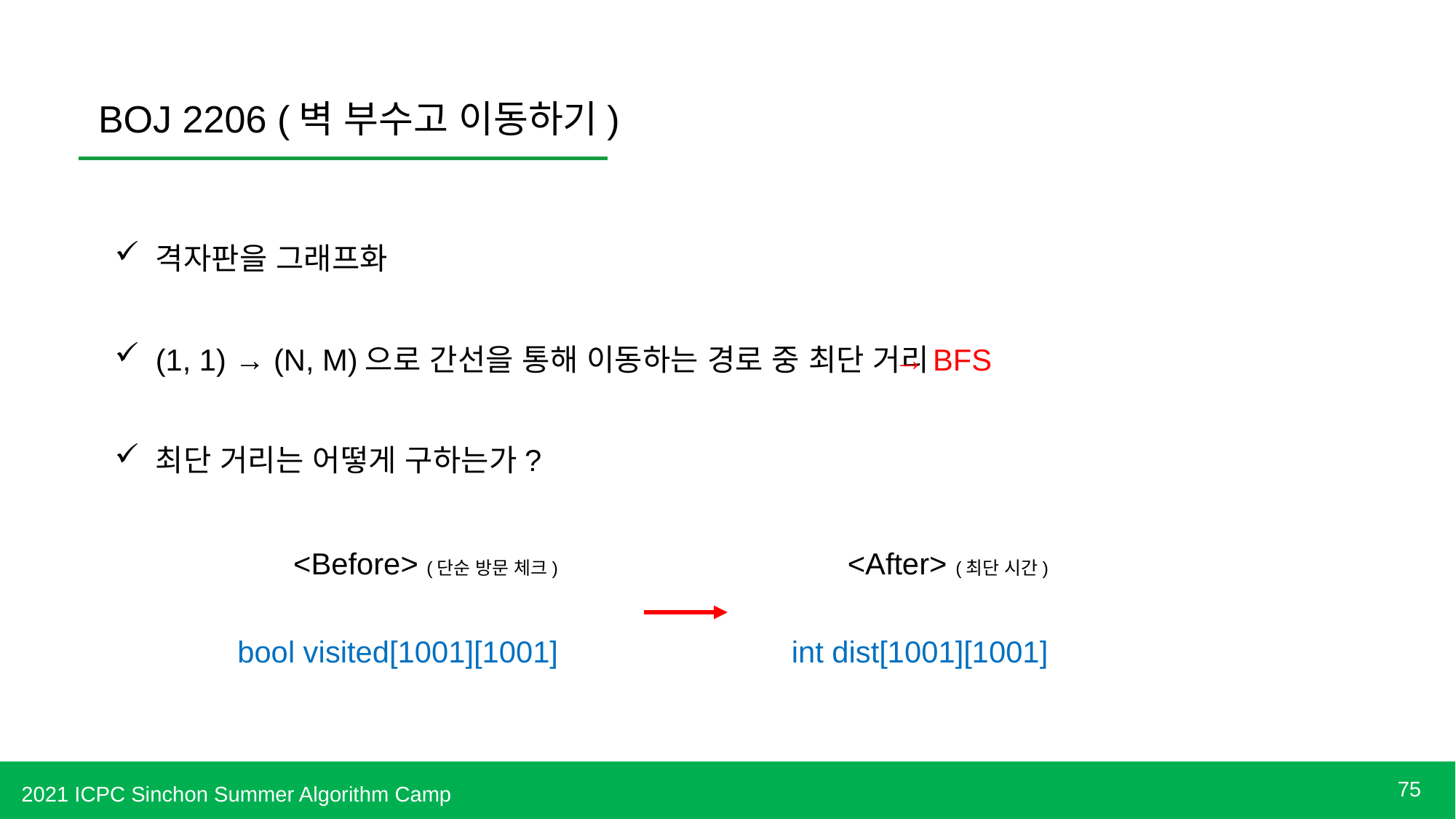

BOJ 2206 (벽 부수고 이동하기)
격자판을 그래프화
(1, 1) → (N, M)으로 간선을 통해 이동하는 경로 중 최단 거리
→ BFS
최단 거리는 어떻게 구하는가?
<Before> (단순 방문 체크)
<After> (최단 시간)
bool visited[1001][1001]
int dist[1001][1001]

75
2021 ICPC Sinchon Summer Algorithm Camp